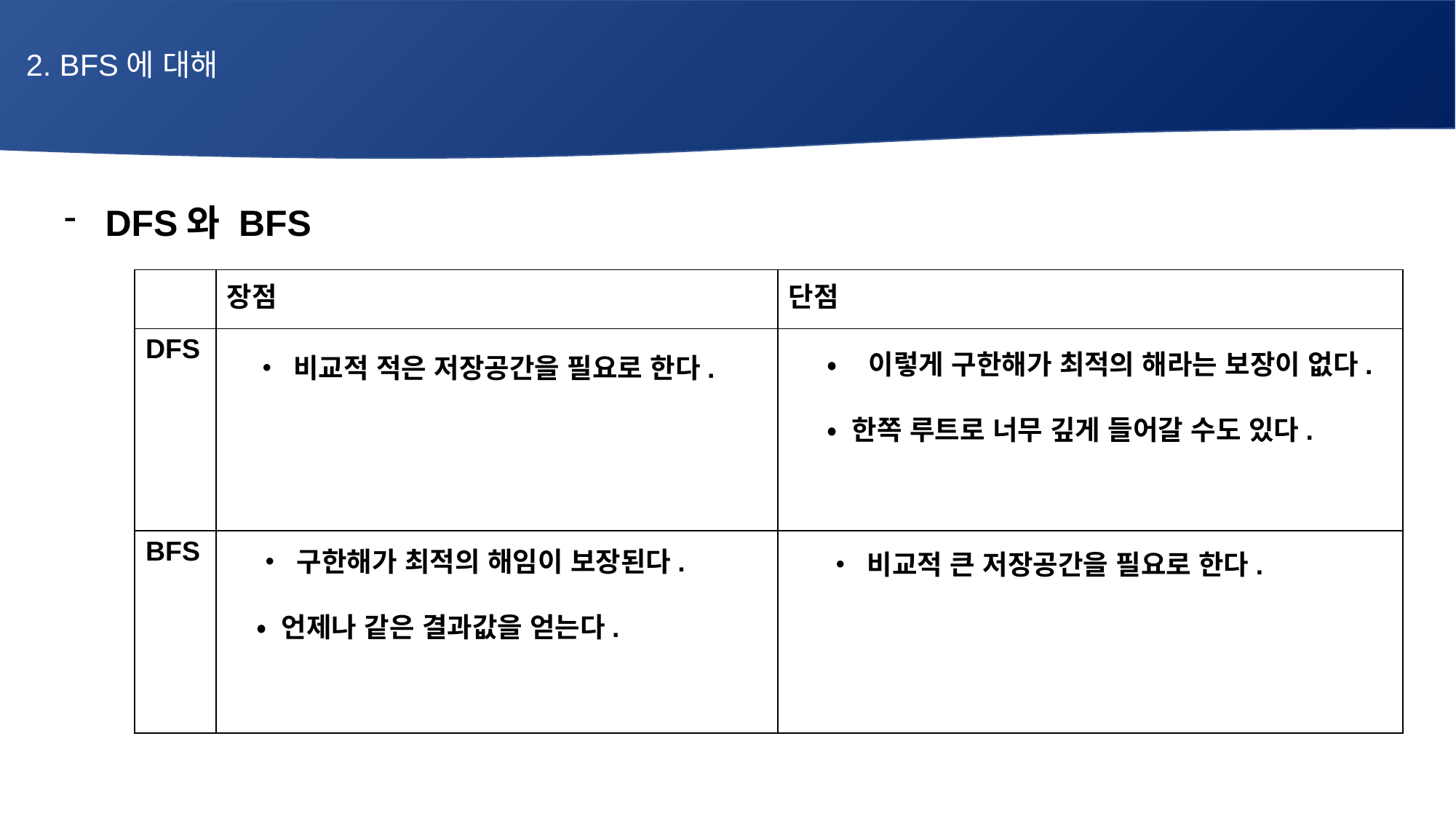

2. BFS에 대해
# 매주 1 과제 LV2
DFS와 BFS

|  | 장점 | 단점 |
| --- | --- | --- |
| DFS |  |  |
| BFS |  |  |
• 이렇게 구한해가 최적의 해라는 보장이 없다.

• 한쪽 루트로 너무 깊게 들어갈 수도 있다.
• 비교적 적은 저장공간을 필요로 한다.
• 구한해가 최적의 해임이 보장된다.

• 언제나 같은 결과값을 얻는다.
• 비교적 큰 저장공간을 필요로 한다.